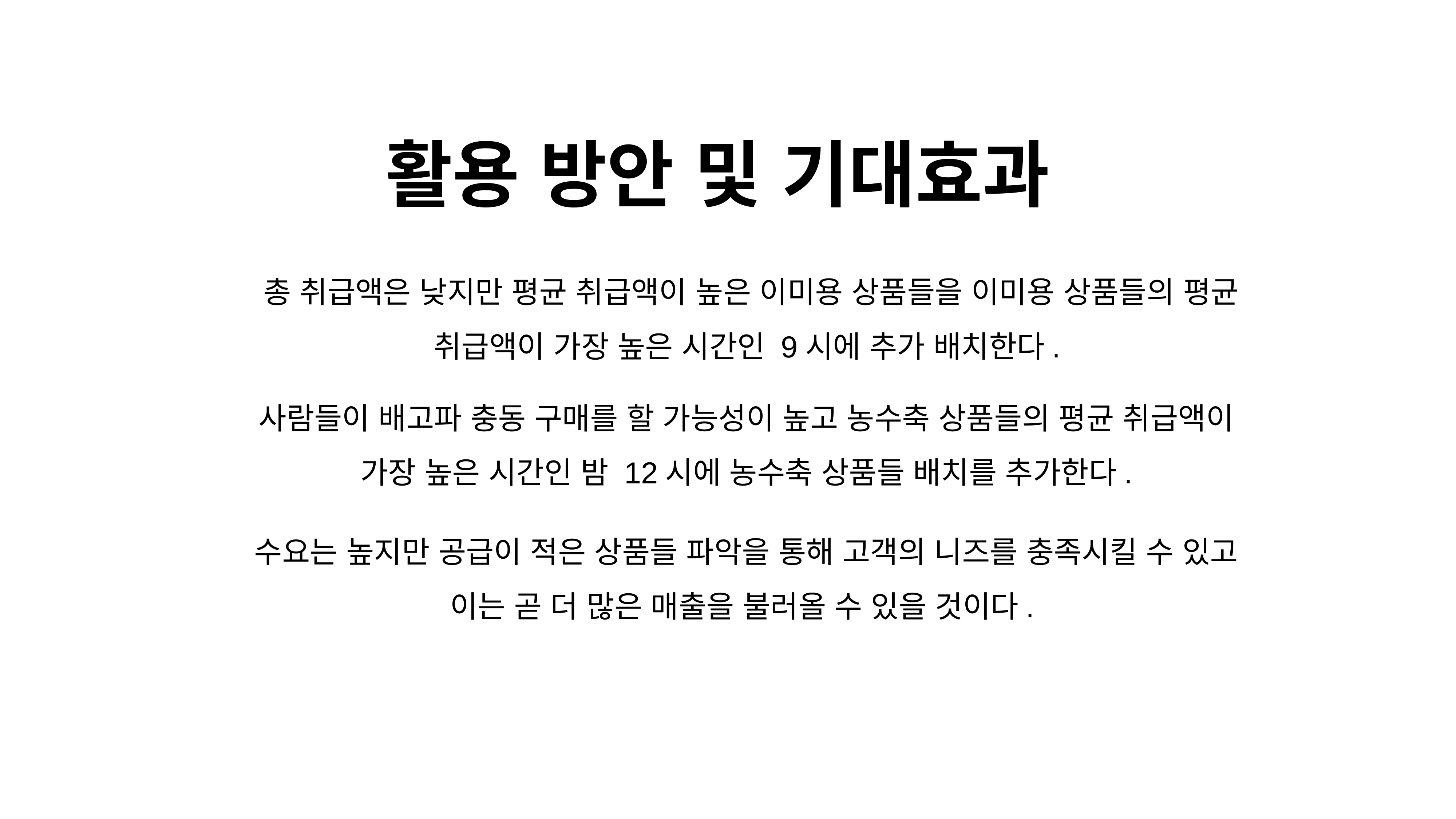

# 활용 방안 및 기대효과
총 취급액은 낮지만 평균 취급액이 높은 이미용 상품들을 이미용 상품들의 평균 취급액이 가장 높은 시간인 9시에 추가 배치한다.
사람들이 배고파 충동 구매를 할 가능성이 높고 농수축 상품들의 평균 취급액이 가장 높은 시간인 밤 12시에 농수축 상품들 배치를 추가한다.
수요는 높지만 공급이 적은 상품들 파악을 통해 고객의 니즈를 충족시킬 수 있고 이는 곧 더 많은 매출을 불러올 수 있을 것이다.